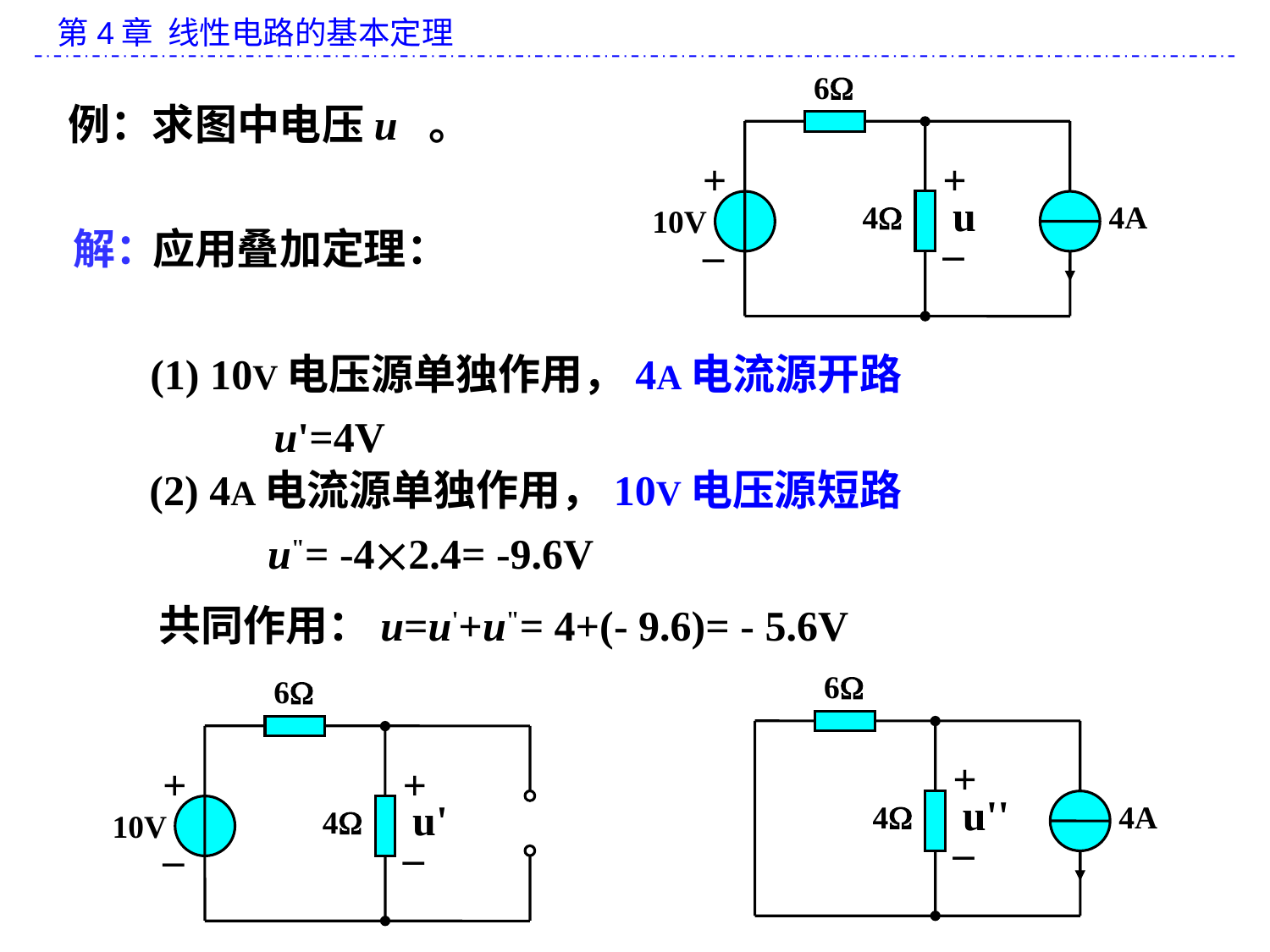

6Ω

+
+
u

4Ω

4A
10V
_
_

例：求图中电压u  。
解：
应用叠加定理：
(1) 10V电压源单独作用，4A电流源开路
u'=4V
(2) 4A电流源单独作用，10V电压源短路
u"= -4×2.4= -9.6V
共同作用：u=u'+u"= 4+(- 9.6)= - 5.6V
6Ω

+
u''
4Ω

4A
_

6Ω

+
+
u'

4Ω
10V
_
_